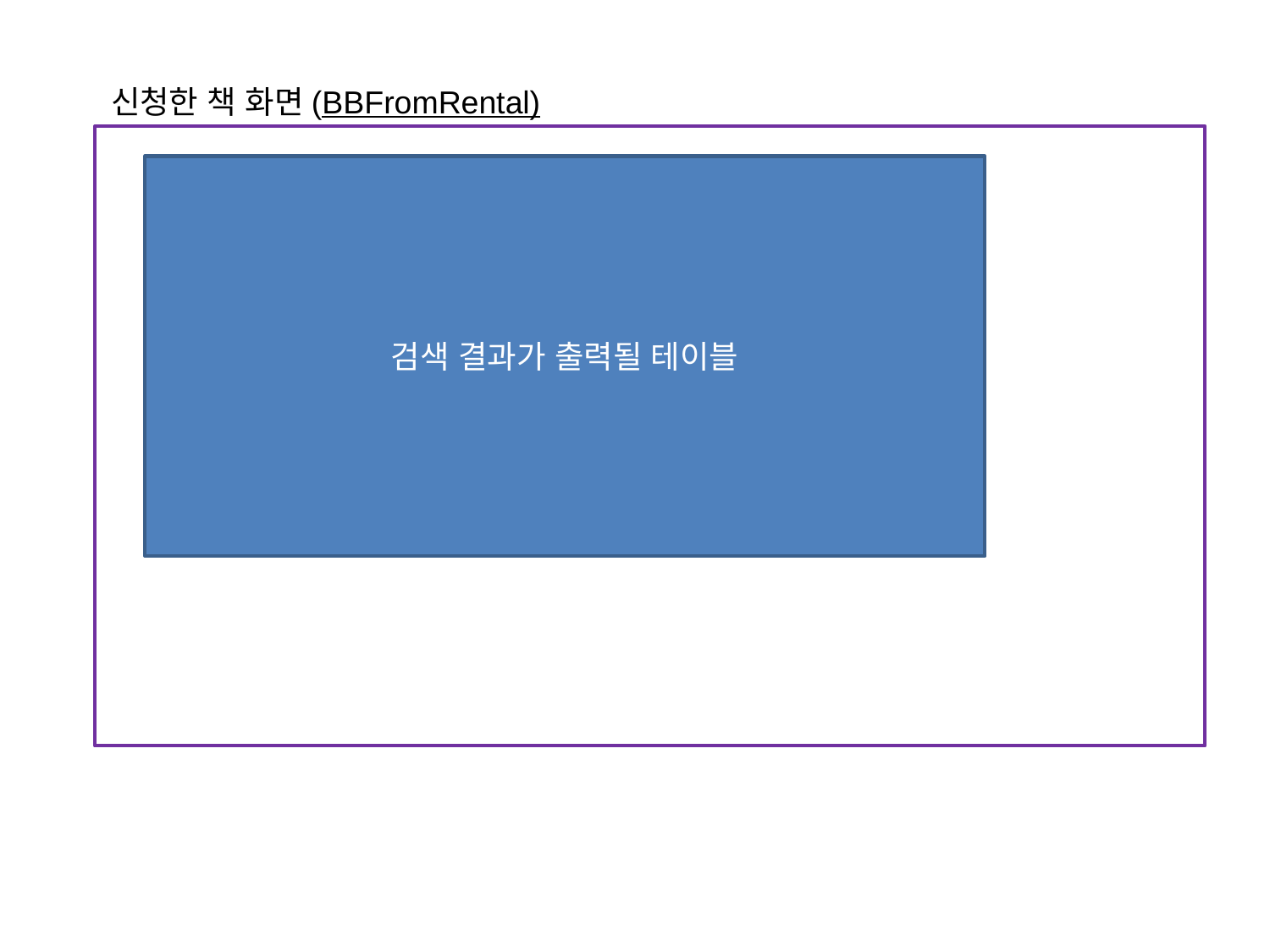

신청한 책 화면(BBFromRental)

검색 결과가 출력될 테이블